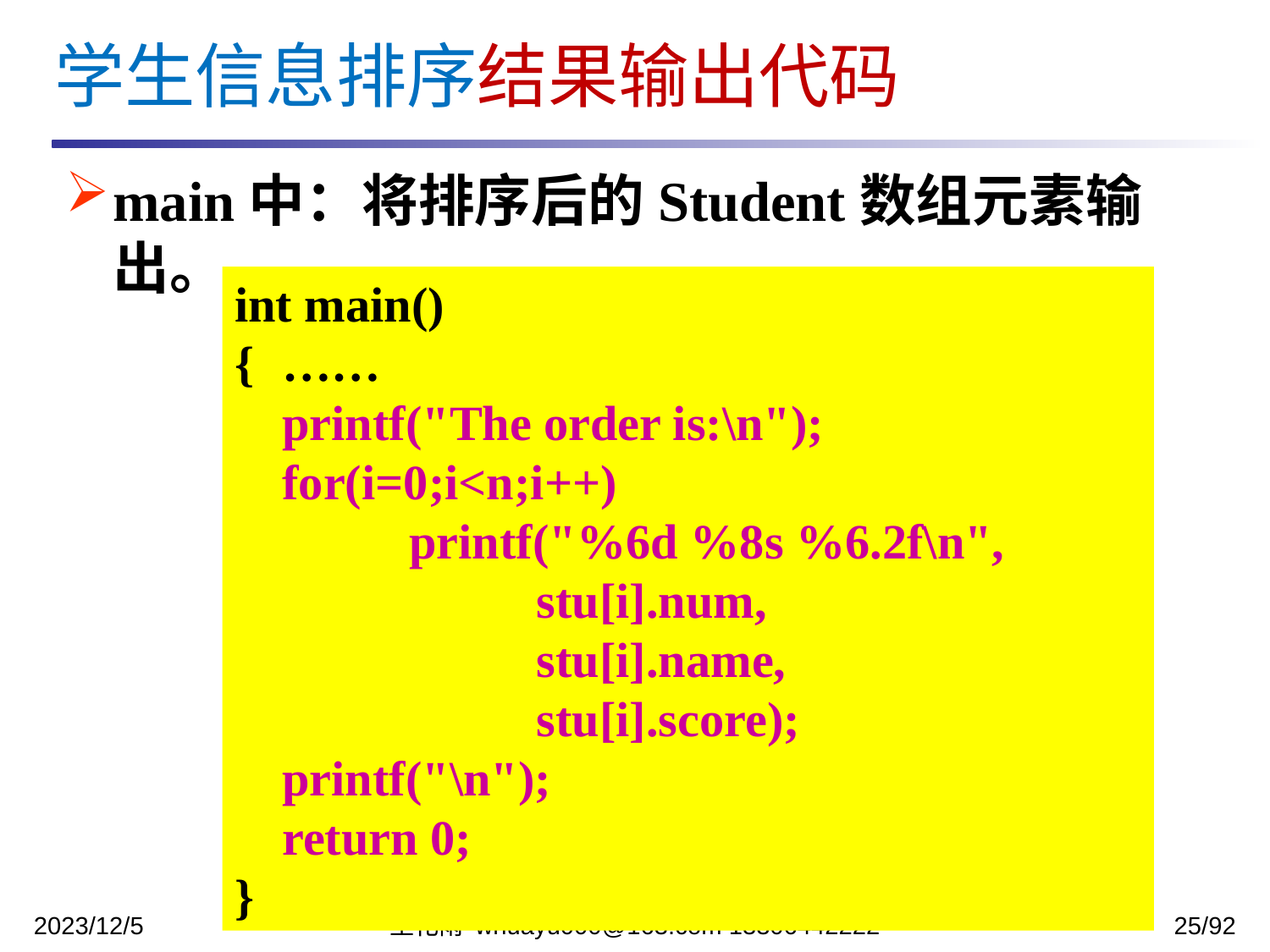

学生信息排序结果输出代码
main中：将排序后的Student数组元素输出。
int main()
{ 	……
	printf("The order is:\n");
	for(i=0;i<n;i++)
		printf("%6d %8s %6.2f\n",
			stu[i].num,
			stu[i].name,
			stu[i].score);
	printf("\n");
	return 0;
}
2023/12/5
王化雨 whuayu000@163.com 13306442222
25/92